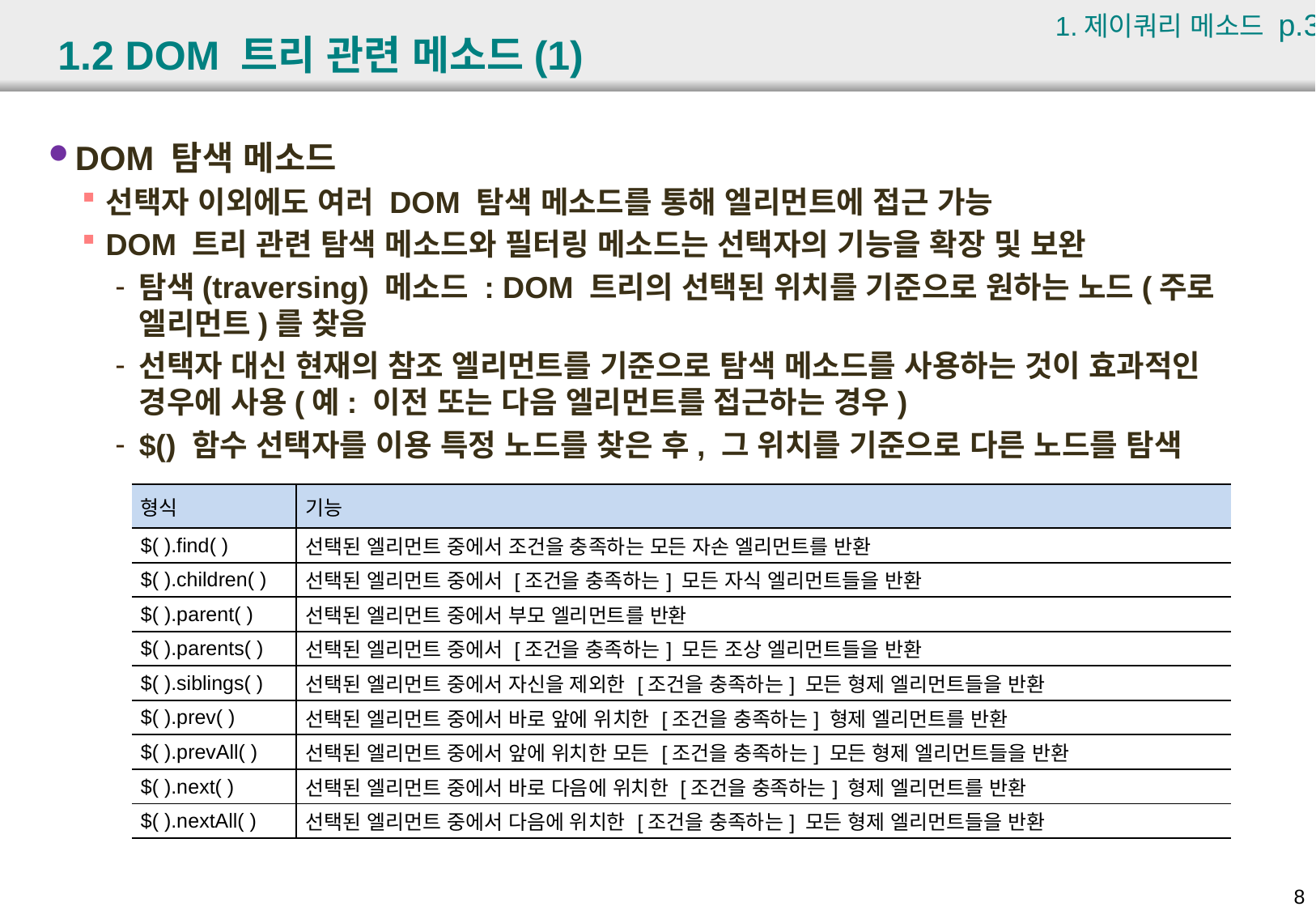

1.제이쿼리 메소드 p.369
# 1.2 DOM 트리 관련 메소드(1)
DOM 탐색 메소드
선택자 이외에도 여러 DOM 탐색 메소드를 통해 엘리먼트에 접근 가능
DOM 트리 관련 탐색 메소드와 필터링 메소드는 선택자의 기능을 확장 및 보완
탐색(traversing) 메소드 : DOM 트리의 선택된 위치를 기준으로 원하는 노드(주로 엘리먼트)를 찾음
선택자 대신 현재의 참조 엘리먼트를 기준으로 탐색 메소드를 사용하는 것이 효과적인 경우에 사용(예: 이전 또는 다음 엘리먼트를 접근하는 경우)
$() 함수 선택자를 이용 특정 노드를 찾은 후, 그 위치를 기준으로 다른 노드를 탐색
| 형식 | 기능 |
| --- | --- |
| $( ).find( ) | 선택된 엘리먼트 중에서 조건을 충족하는 모든 자손 엘리먼트를 반환 |
| $( ).children( ) | 선택된 엘리먼트 중에서 [조건을 충족하는] 모든 자식 엘리먼트들을 반환 |
| $( ).parent( ) | 선택된 엘리먼트 중에서 부모 엘리먼트를 반환 |
| $( ).parents( ) | 선택된 엘리먼트 중에서 [조건을 충족하는] 모든 조상 엘리먼트들을 반환 |
| $( ).siblings( ) | 선택된 엘리먼트 중에서 자신을 제외한 [조건을 충족하는] 모든 형제 엘리먼트들을 반환 |
| $( ).prev( ) | 선택된 엘리먼트 중에서 바로 앞에 위치한 [조건을 충족하는] 형제 엘리먼트를 반환 |
| $( ).prevAll( ) | 선택된 엘리먼트 중에서 앞에 위치한 모든 [조건을 충족하는] 모든 형제 엘리먼트들을 반환 |
| $( ).next( ) | 선택된 엘리먼트 중에서 바로 다음에 위치한 [조건을 충족하는] 형제 엘리먼트를 반환 |
| $( ).nextAll( ) | 선택된 엘리먼트 중에서 다음에 위치한 [조건을 충족하는] 모든 형제 엘리먼트들을 반환 |